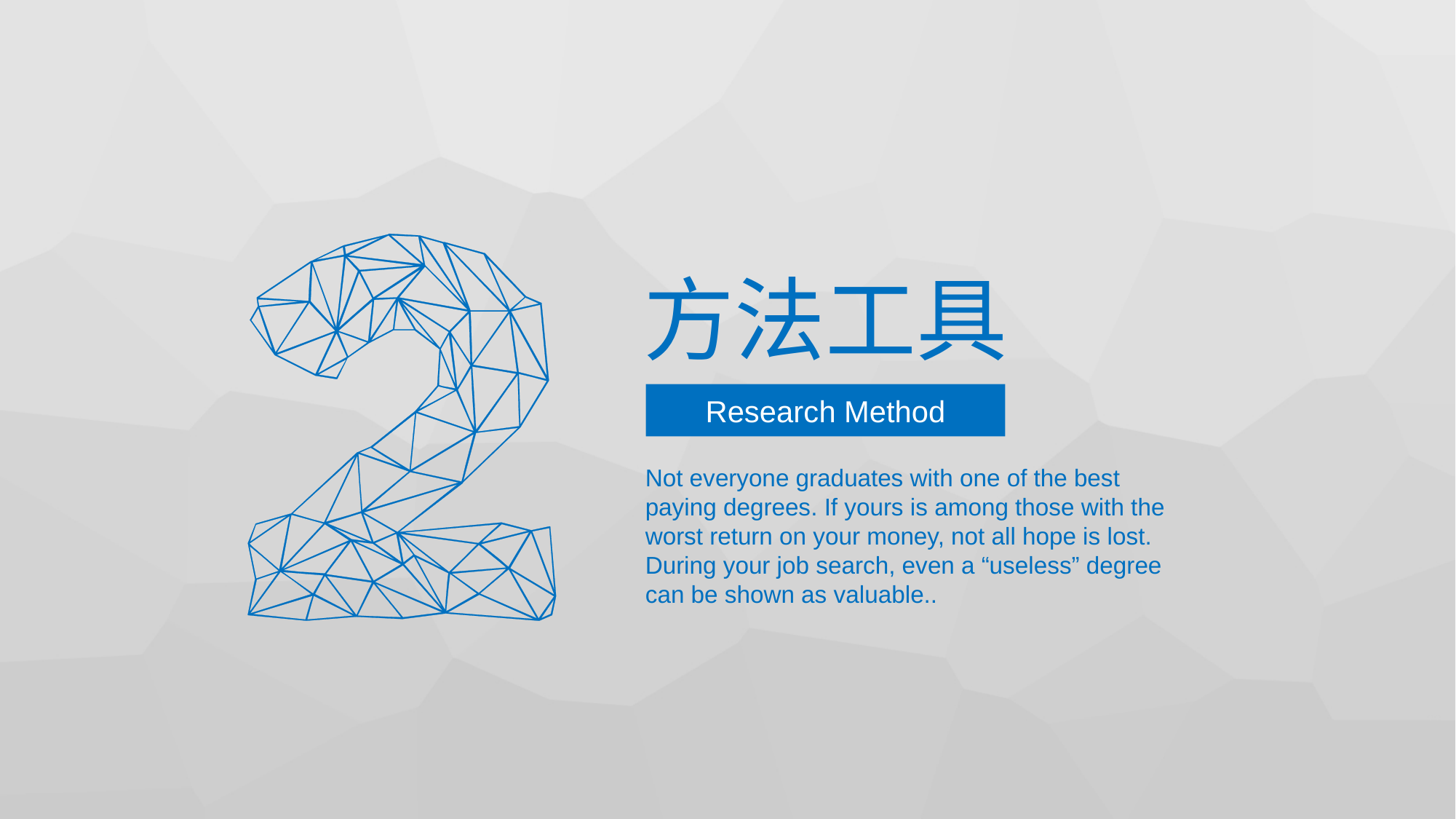

方法工具
Research Method
Not everyone graduates with one of the best paying degrees. If yours is among those with the worst return on your money, not all hope is lost. During your job search, even a “useless” degree can be shown as valuable..